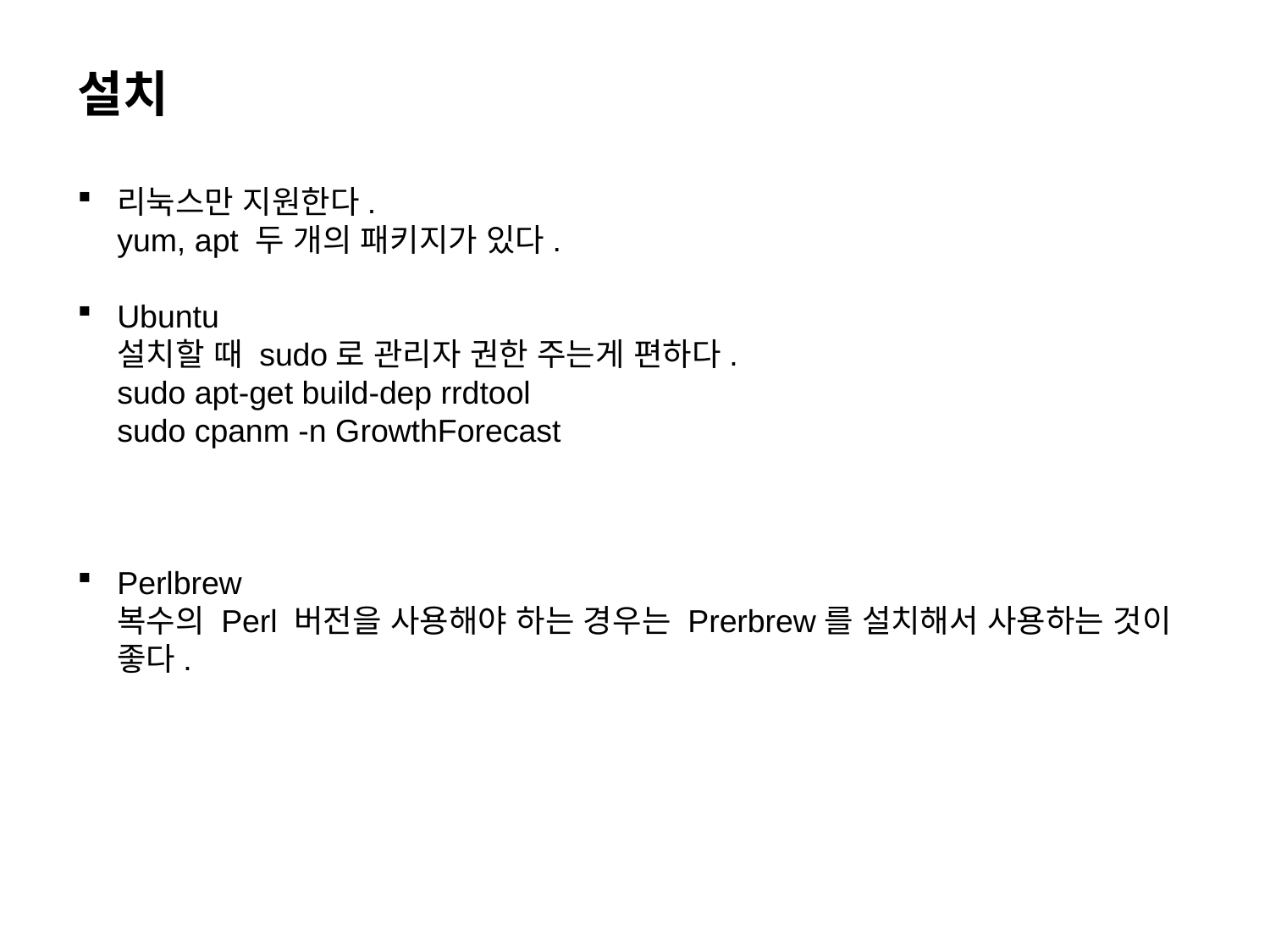

설치
리눅스만 지원한다.
yum, apt 두 개의 패키지가 있다.
Ubuntu
설치할 때 sudo로 관리자 권한 주는게 편하다.
sudo apt-get build-dep rrdtool
sudo cpanm -n GrowthForecast
Perlbrew
복수의 Perl 버전을 사용해야 하는 경우는 Prerbrew를 설치해서 사용하는 것이 좋다.